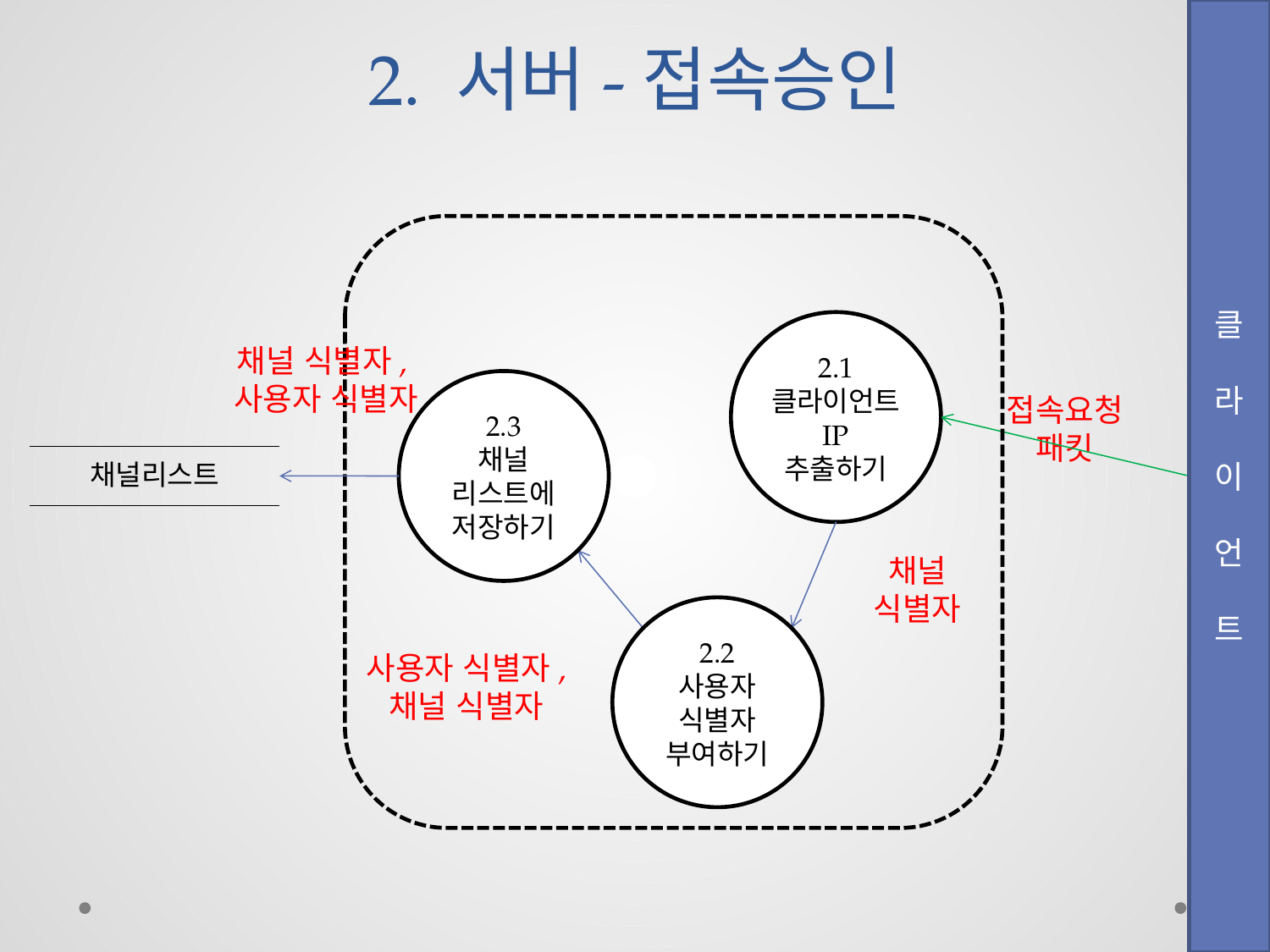

# 2. 서버-접속승인
클

라

이

언

트

2.1
클라이언트 IP 추출하기
채널 식별자,
사용자 식별자
2.3
채널 리스트에 저장하기
접속요청 패킷
| 채널리스트 |
| --- |
채널
식별자
2.2
사용자 식별자 부여하기
사용자 식별자, 채널 식별자